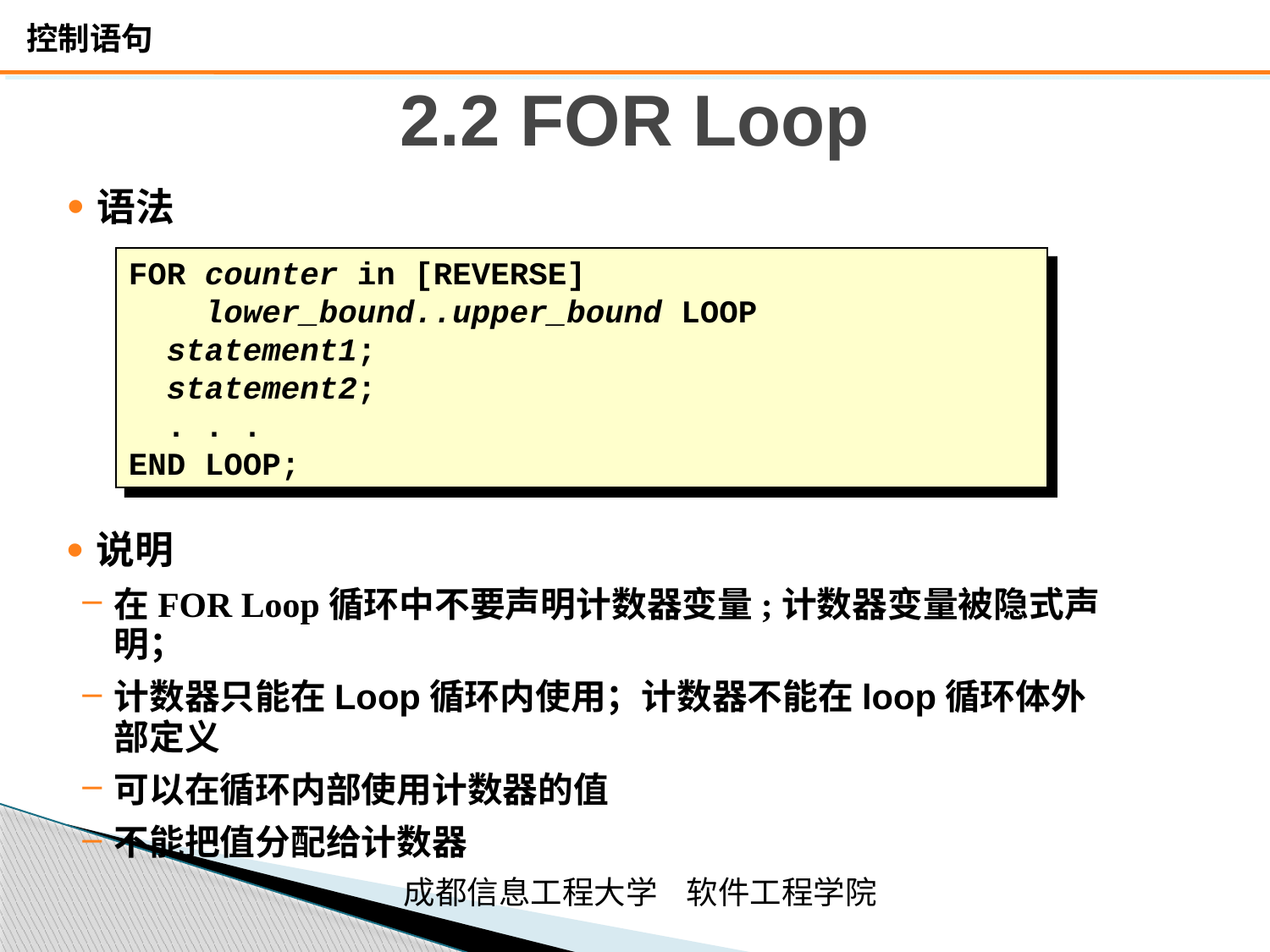

# 2.2 FOR Loop
语法
FOR counter in [REVERSE]
    lower_bound..upper_bound LOOP
  statement1;
  statement2;
  . . .
END LOOP;
说明
在FOR Loop循环中不要声明计数器变量;计数器变量被隐式声明；
计数器只能在Loop循环内使用；计数器不能在loop循环体外部定义
可以在循环内部使用计数器的值
不能把值分配给计数器